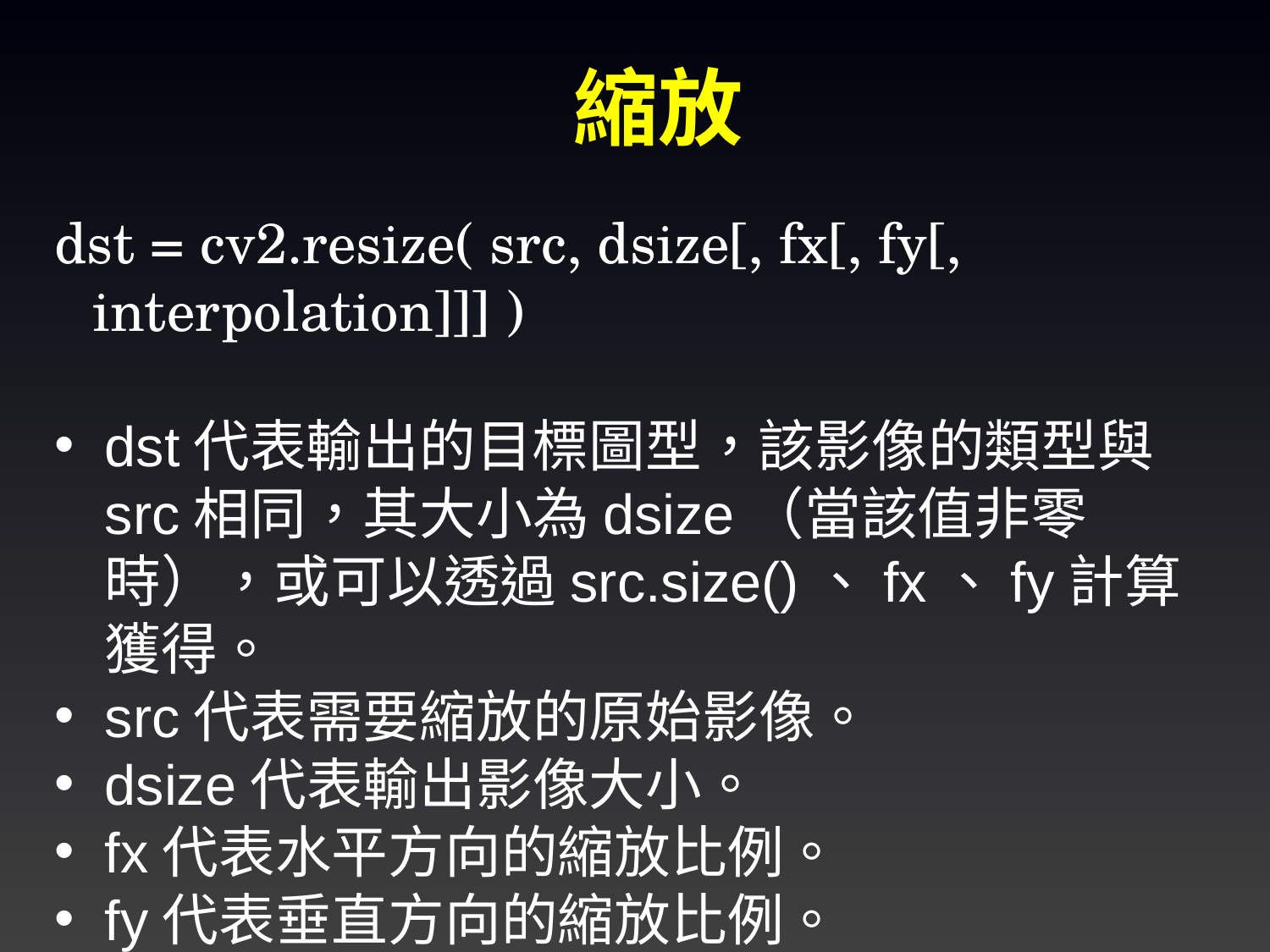

縮放
dst = cv2.resize( src, dsize[, fx[, fy[, interpolation]]] )

dst代表輸出的目標圖型，該影像的類型與src相同，其大小為dsize（當該值非零時），或可以透過src.size()、fx、fy計算獲得。
src代表需要縮放的原始影像。
dsize代表輸出影像大小。
fx代表水平方向的縮放比例。
fy代表垂直方向的縮放比例。
interpolation代表內插方式，